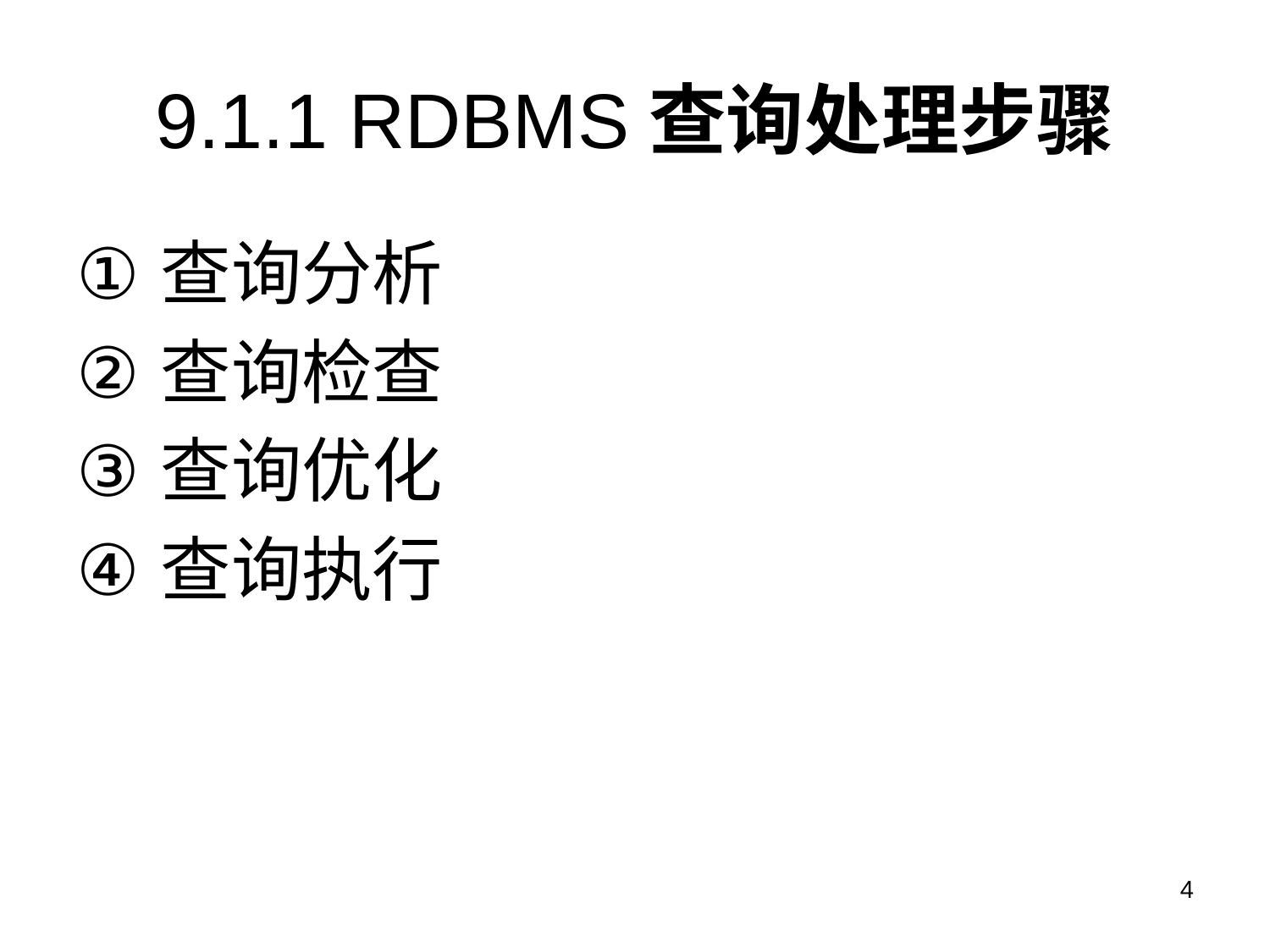

# 9.1.1 RDBMS查询处理步骤
查询分析
查询检查
查询优化
查询执行

4